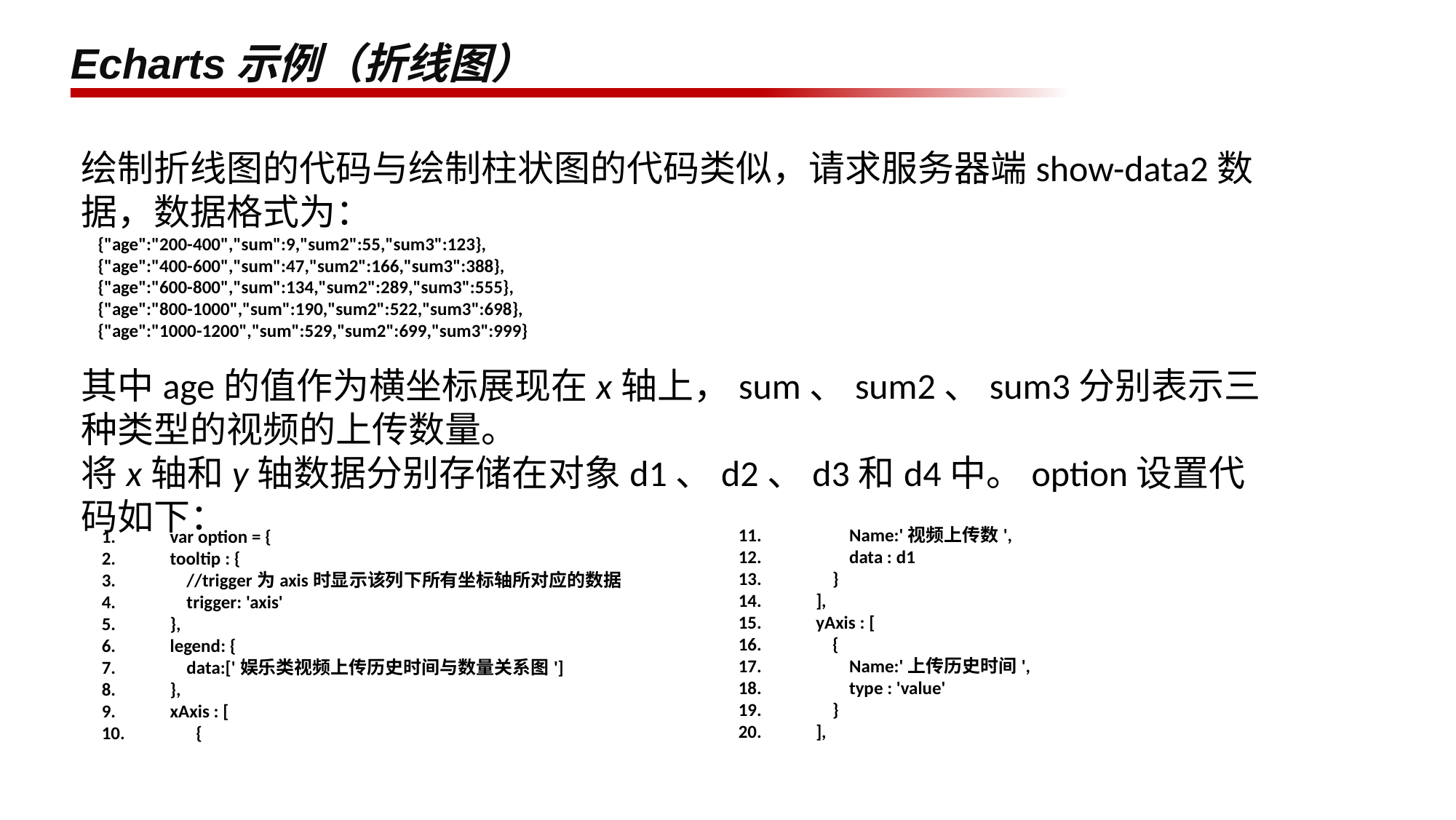

# Echarts示例（折线图）

绘制折线图的代码与绘制柱状图的代码类似，请求服务器端show-data2数据，数据格式为：
    {"age":"200-400","sum":9,"sum2":55,"sum3":123},
    {"age":"400-600","sum":47,"sum2":166,"sum3":388},
    {"age":"600-800","sum":134,"sum2":289,"sum3":555},
    {"age":"800-1000","sum":190,"sum2":522,"sum3":698},
    {"age":"1000-1200","sum":529,"sum2":699,"sum3":999}

其中age的值作为横坐标展现在x轴上，sum、sum2、sum3分别表示三种类型的视频的上传数量。
将x轴和y轴数据分别存储在对象d1、d2、d3和d4中。option设置代码如下：
11.                     Name:'视频上传数',
12.                     data : d1
13.                 }
14.             ],
15.             yAxis : [
16.                 {
17.                     Name:'上传历史时间',
18.                     type : 'value'
19.                 }
20.             ],

1.             var option = {
2.             tooltip : {
3.                 //trigger为axis时显示该列下所有坐标轴所对应的数据
4.                 trigger: 'axis'
5.             },
6.             legend: {
7.                 data:['娱乐类视频上传历史时间与数量关系图']
8.             },
9.             xAxis : [
10.                 {